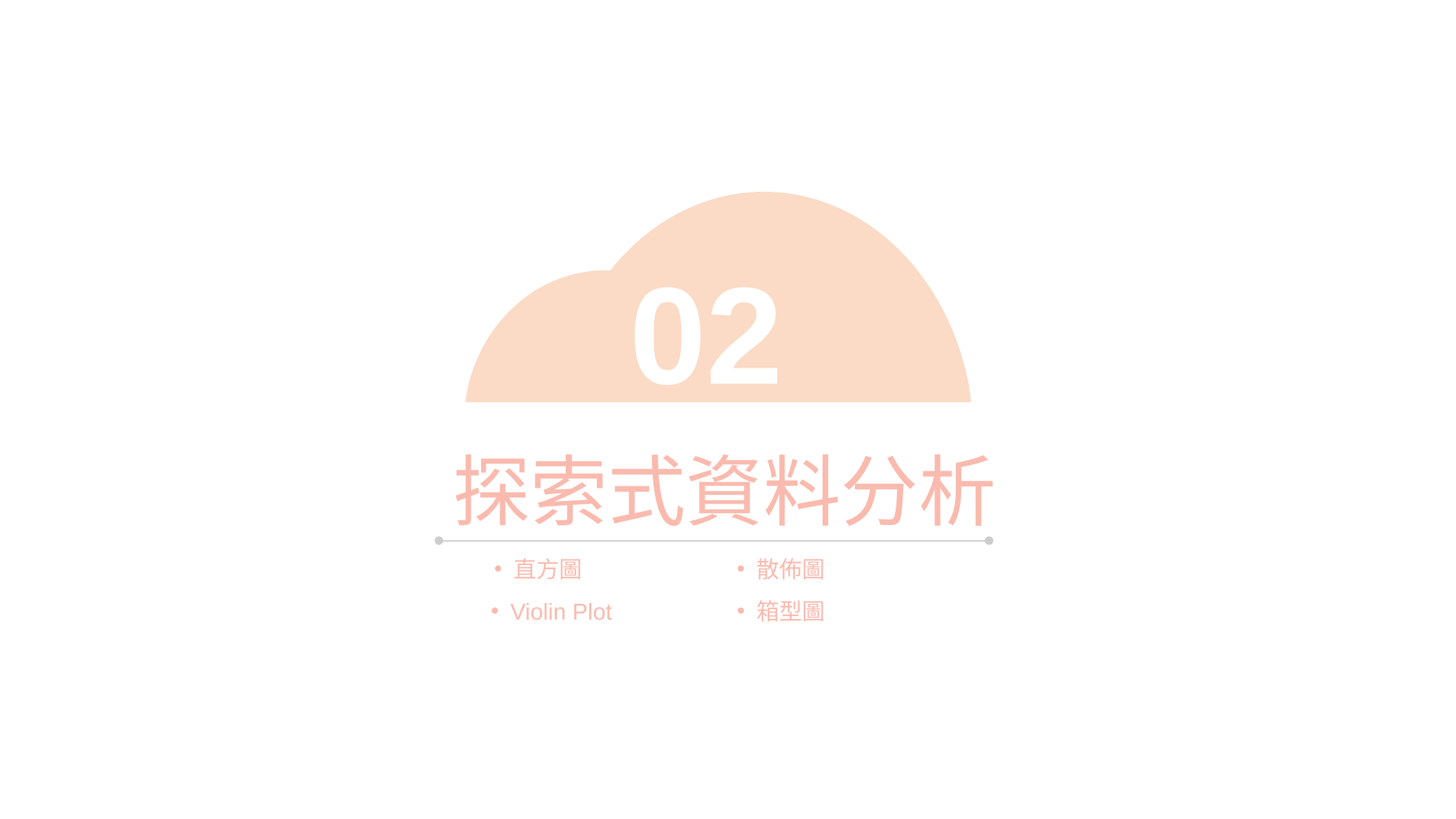

02

探索式資料分析
直方圖
散佈圖
Violin Plot
箱型圖